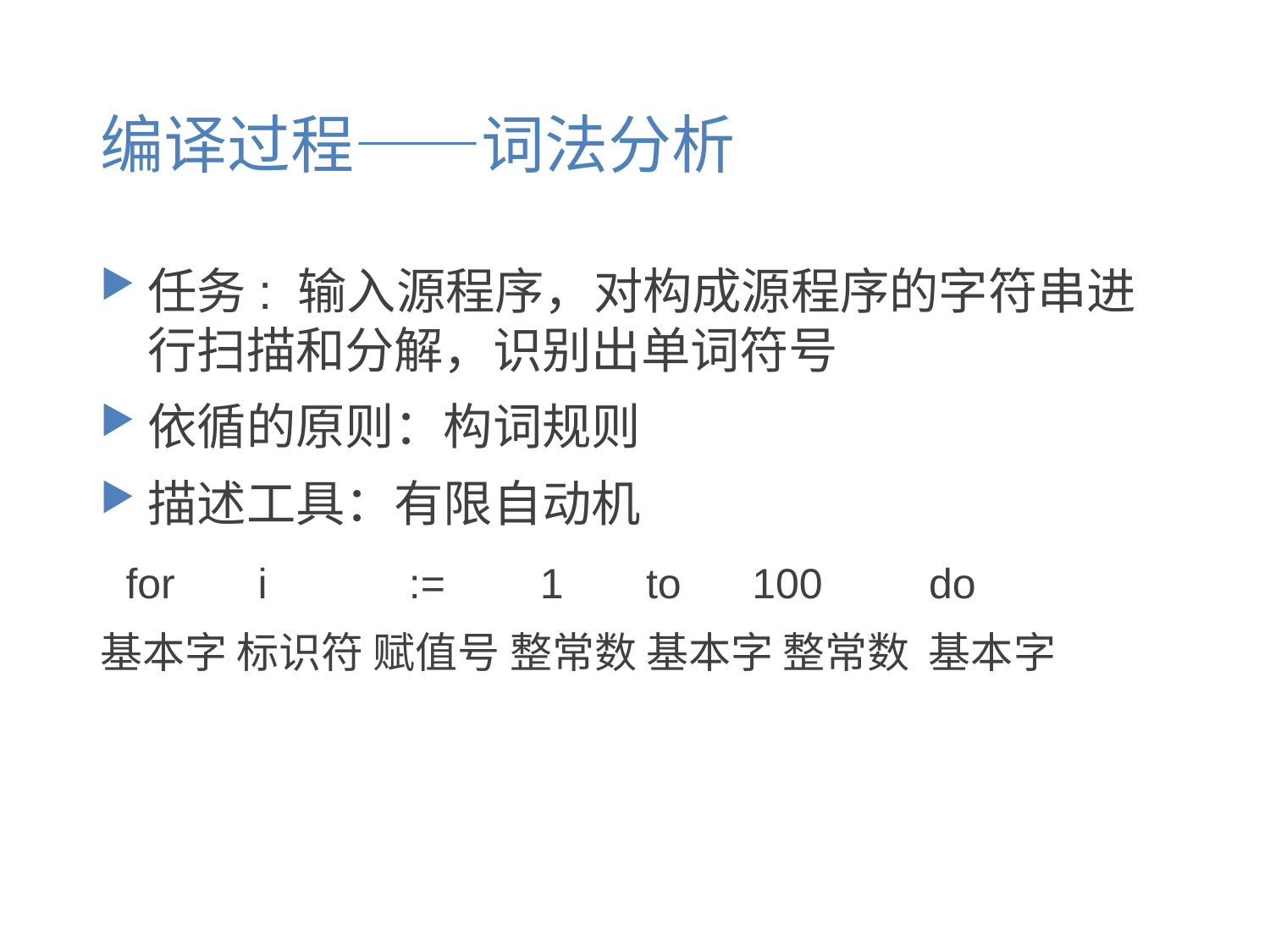

# 编译过程——词法分析
任务: 输入源程序，对构成源程序的字符串进行扫描和分解，识别出单词符号
依循的原则：构词规则
描述工具：有限自动机
  for       i            :=        1       to      100         do
基本字 标识符 赋值号 整常数 基本字 整常数  基本字